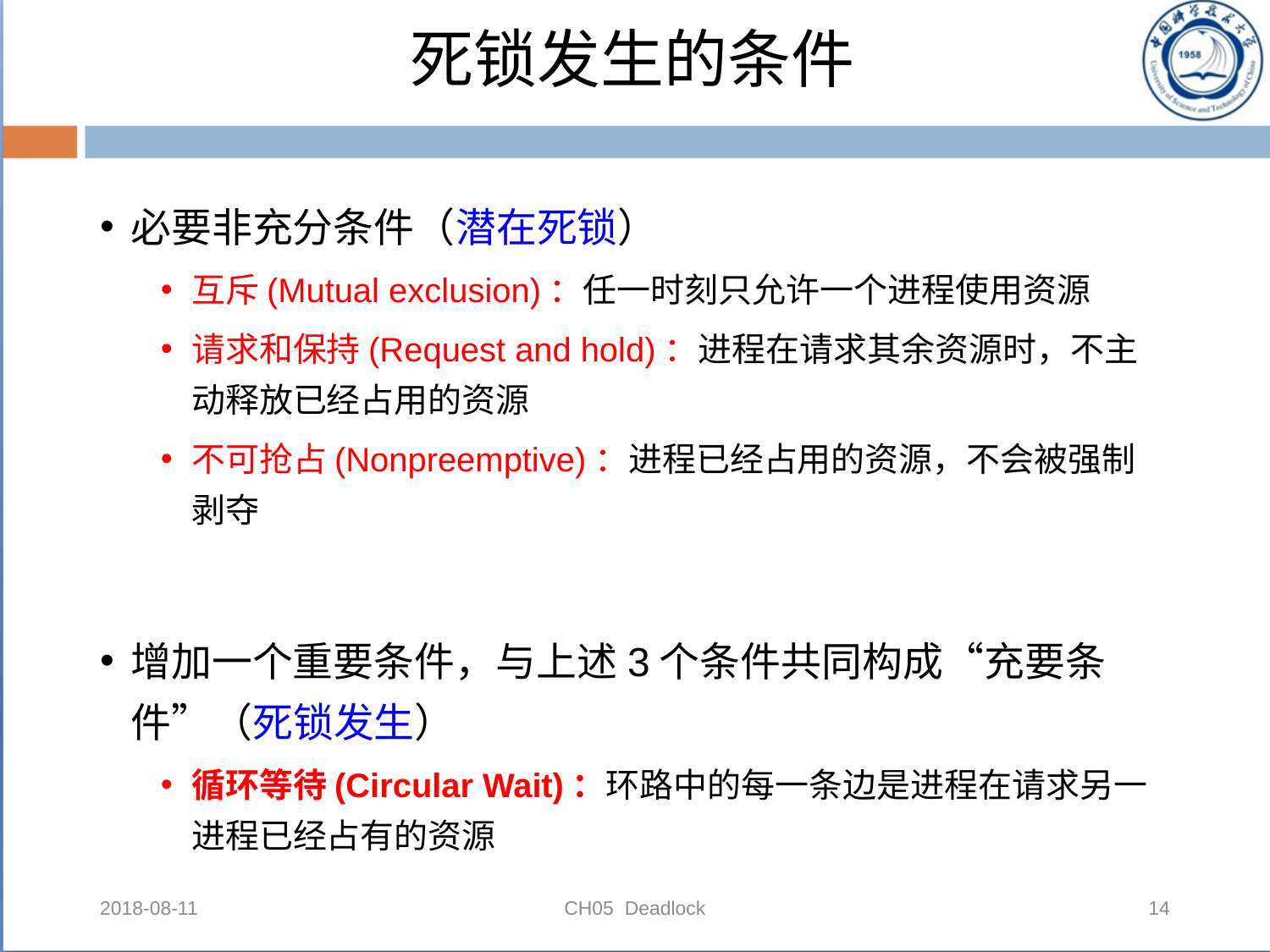

# 死锁发生的条件
必要非充分条件（潜在死锁）
互斥(Mutual exclusion)：任一时刻只允许一个进程使用资源
请求和保持(Request and hold)：进程在请求其余资源时，不主动释放已经占用的资源
不可抢占(Nonpreemptive)：进程已经占用的资源，不会被强制剥夺

增加一个重要条件，与上述3个条件共同构成“充要条件”（死锁发生）
循环等待(Circular Wait)：环路中的每一条边是进程在请求另一进程已经占有的资源

2018-08-11
CH05  Deadlock
14